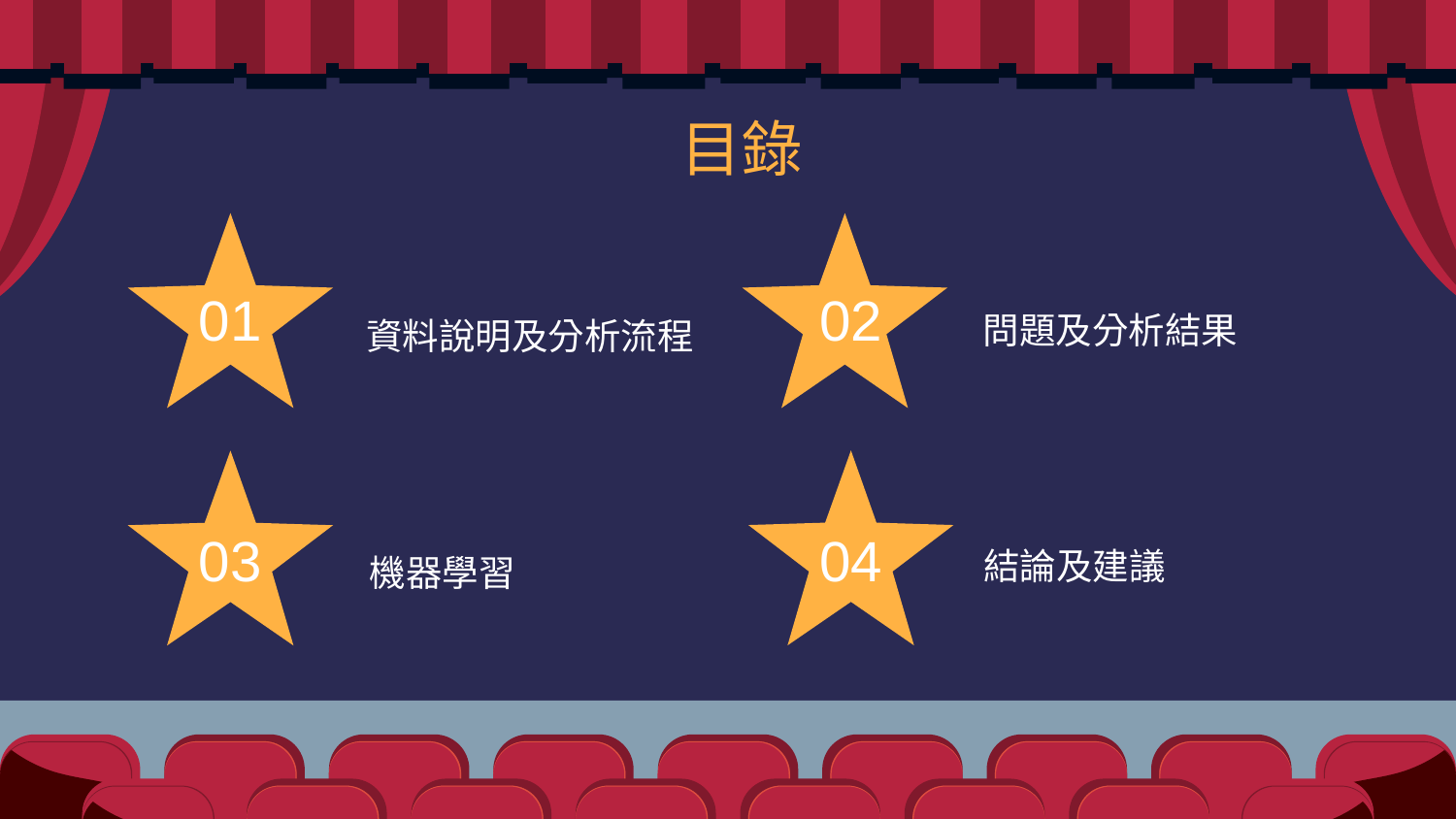

目錄

02
# 01
問題及分析結果
資料說明及分析流程

03
04
結論及建議
機器學習